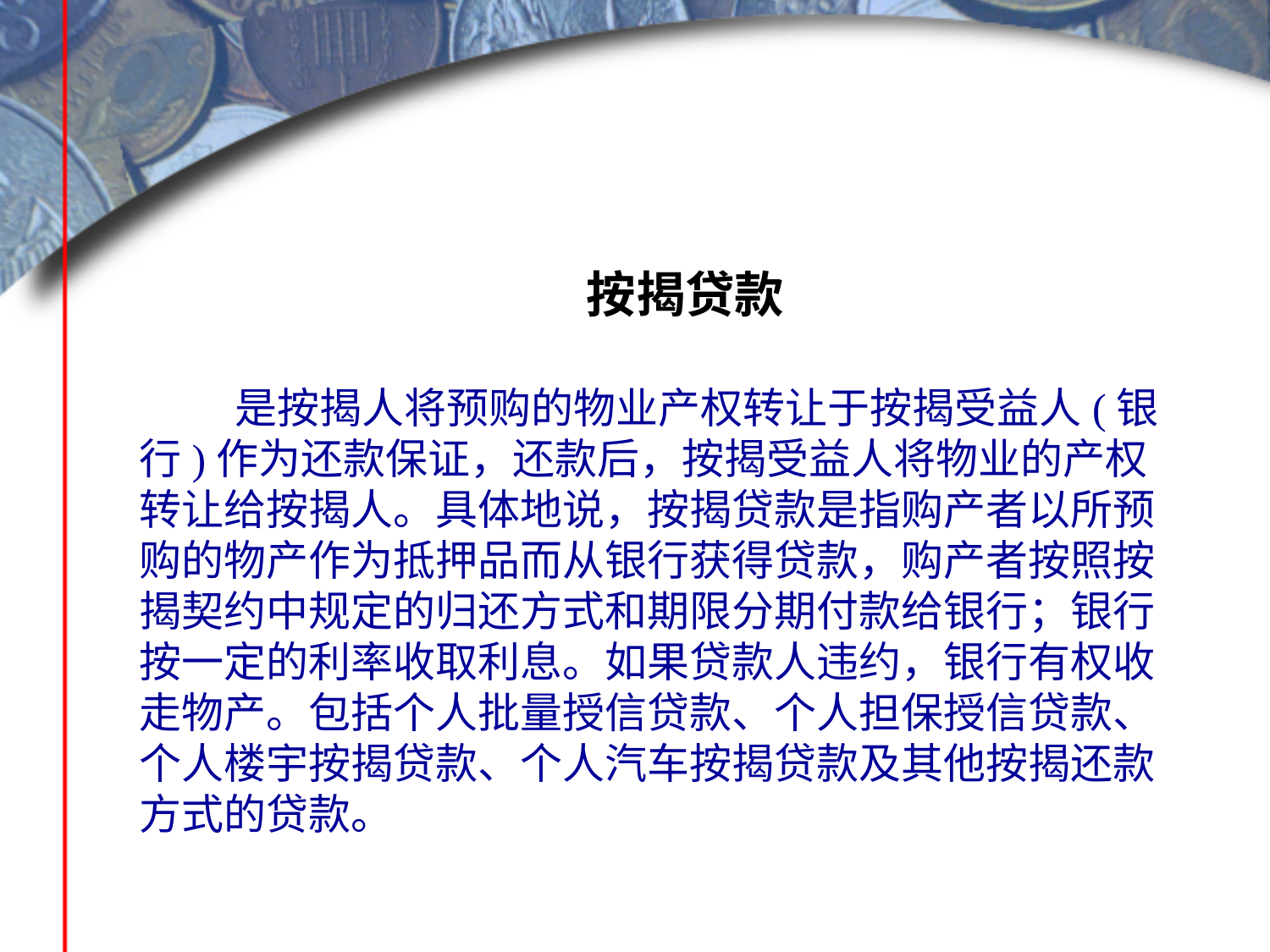

按揭贷款

    是按揭人将预购的物业产权转让于按揭受益人(银行)作为还款保证，还款后，按揭受益人将物业的产权转让给按揭人。具体地说，按揭贷款是指购产者以所预购的物产作为抵押品而从银行获得贷款，购产者按照按揭契约中规定的归还方式和期限分期付款给银行；银行按一定的利率收取利息。如果贷款人违约，银行有权收走物产。包括个人批量授信贷款、个人担保授信贷款、个人楼宇按揭贷款、个人汽车按揭贷款及其他按揭还款方式的贷款。